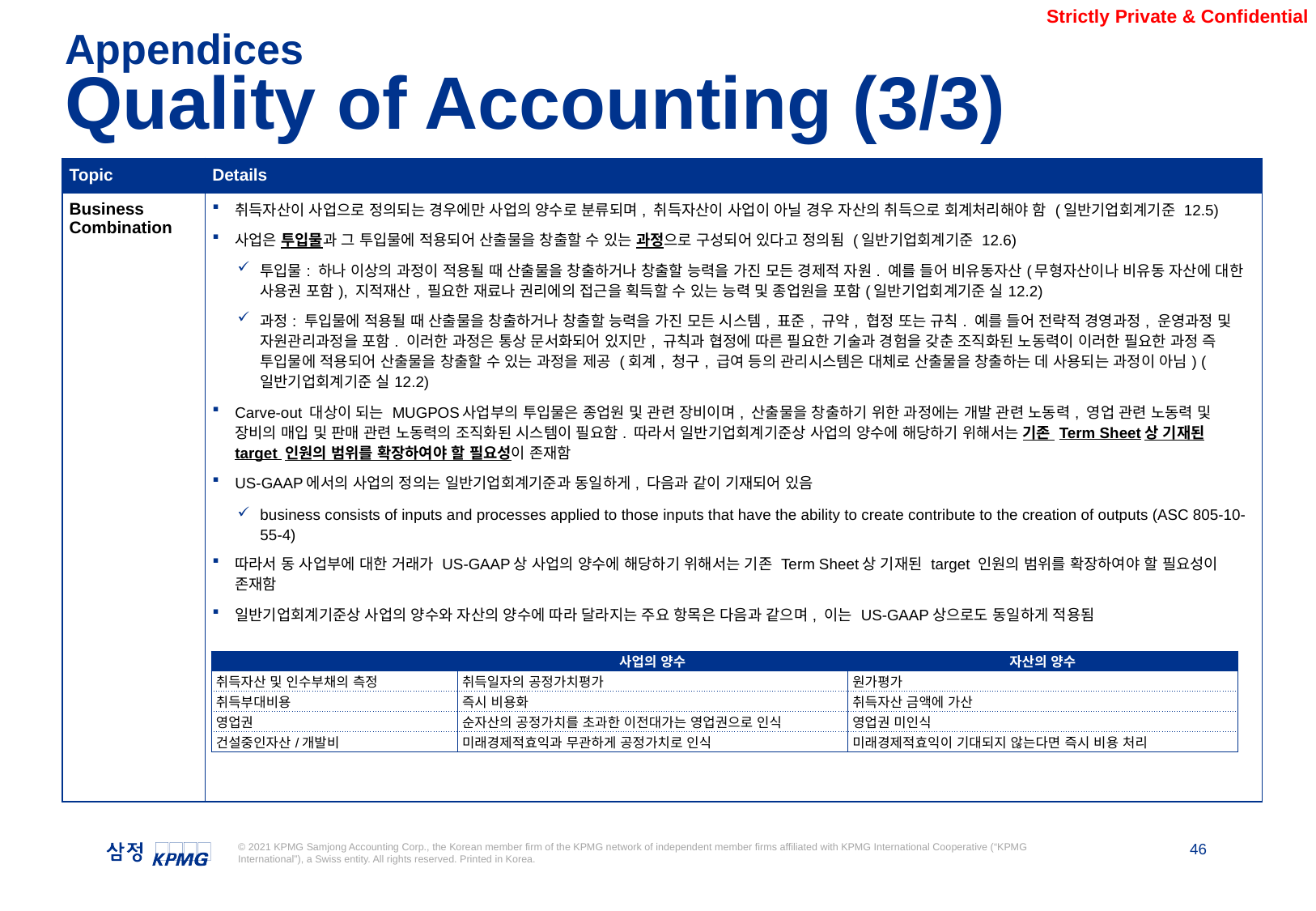

Appendices
Quality of Accounting (3/3)
| Topic | Details |
| --- | --- |
| Business Combination | 취득자산이 사업으로 정의되는 경우에만 사업의 양수로 분류되며, 취득자산이 사업이 아닐 경우 자산의 취득으로 회계처리해야 함 (일반기업회계기준 12.5) 사업은 투입물과 그 투입물에 적용되어 산출물을 창출할 수 있는 과정으로 구성되어 있다고 정의됨 (일반기업회계기준 12.6) 투입물: 하나 이상의 과정이 적용될 때 산출물을 창출하거나 창출할 능력을 가진 모든 경제적 자원. 예를 들어 비유동자산(무형자산이나 비유동 자산에 대한 사용권 포함), 지적재산, 필요한 재료나 권리에의 접근을 획득할 수 있는 능력 및 종업원을 포함(일반기업회계기준 실12.2) 과정: 투입물에 적용될 때 산출물을 창출하거나 창출할 능력을 가진 모든 시스템, 표준, 규약, 협정 또는 규칙. 예를 들어 전략적 경영과정, 운영과정 및 자원관리과정을 포함. 이러한 과정은 통상 문서화되어 있지만, 규칙과 협정에 따른 필요한 기술과 경험을 갖춘 조직화된 노동력이 이러한 필요한 과정 즉 투입물에 적용되어 산출물을 창출할 수 있는 과정을 제공 (회계, 청구, 급여 등의 관리시스템은 대체로 산출물을 창출하는 데 사용되는 과정이 아님) (일반기업회계기준 실12.2) Carve-out 대상이 되는 MUGPOS사업부의 투입물은 종업원 및 관련 장비이며, 산출물을 창출하기 위한 과정에는 개발 관련 노동력, 영업 관련 노동력 및 장비의 매입 및 판매 관련 노동력의 조직화된 시스템이 필요함. 따라서 일반기업회계기준상 사업의 양수에 해당하기 위해서는 기존 Term Sheet상 기재된 target 인원의 범위를 확장하여야 할 필요성이 존재함 US-GAAP에서의 사업의 정의는 일반기업회계기준과 동일하게, 다음과 같이 기재되어 있음 business consists of inputs and processes applied to those inputs that have the ability to create contribute to the creation of outputs (ASC 805-10-55-4) 따라서 동 사업부에 대한 거래가 US-GAAP상 사업의 양수에 해당하기 위해서는 기존 Term Sheet상 기재된 target 인원의 범위를 확장하여야 할 필요성이 존재함 일반기업회계기준상 사업의 양수와 자산의 양수에 따라 달라지는 주요 항목은 다음과 같으며, 이는 US-GAAP상으로도 동일하게 적용됨 |
|  | 사업의 양수 | 자산의 양수 |
| --- | --- | --- |
| 취득자산 및 인수부채의 측정 | 취득일자의 공정가치평가 | 원가평가 |
| 취득부대비용 | 즉시 비용화 | 취득자산 금액에 가산 |
| 영업권 | 순자산의 공정가치를 초과한 이전대가는 영업권으로 인식 | 영업권 미인식 |
| 건설중인자산/개발비 | 미래경제적효익과 무관하게 공정가치로 인식 | 미래경제적효익이 기대되지 않는다면 즉시 비용 처리 |